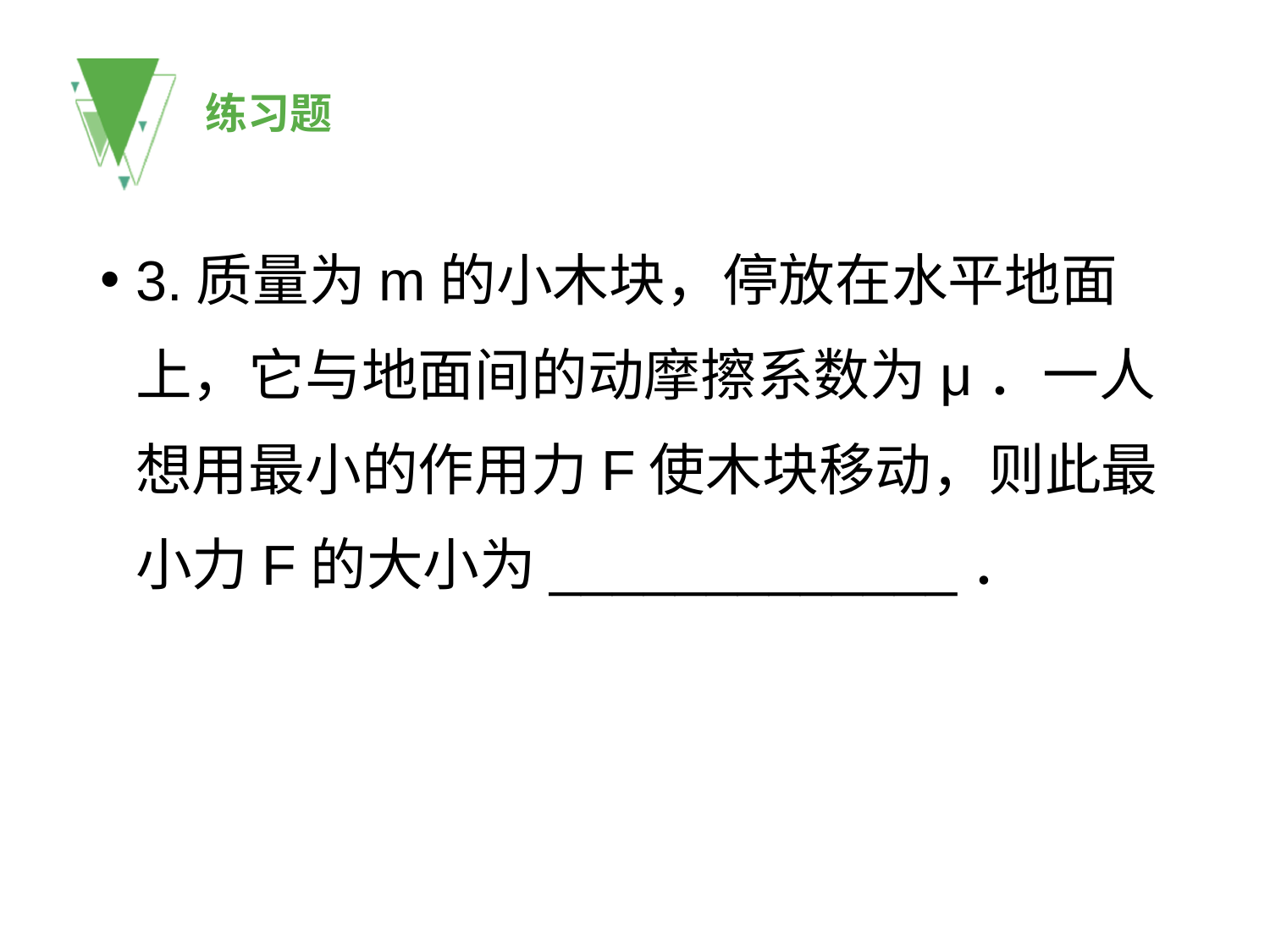

# 练习题
3.质量为m的小木块，停放在水平地面上，它与地面间的动摩擦系数为μ．一人想用最小的作用力F使木块移动，则此最小力F的大小为_____________．